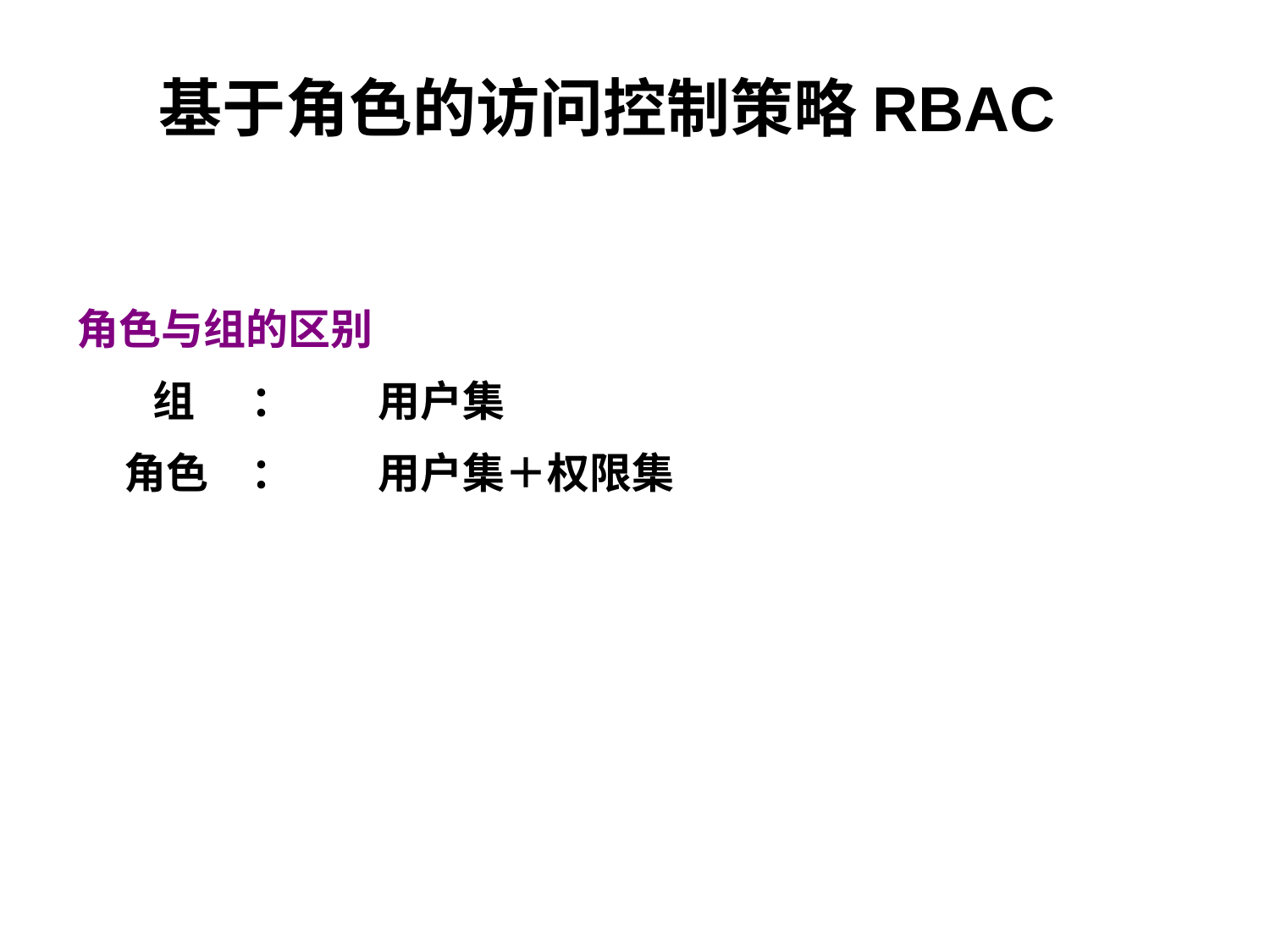

# 基于角色的访问控制策略RBAC
角色与组的区别
	  组	：	用户集
	角色	：　	用户集＋权限集